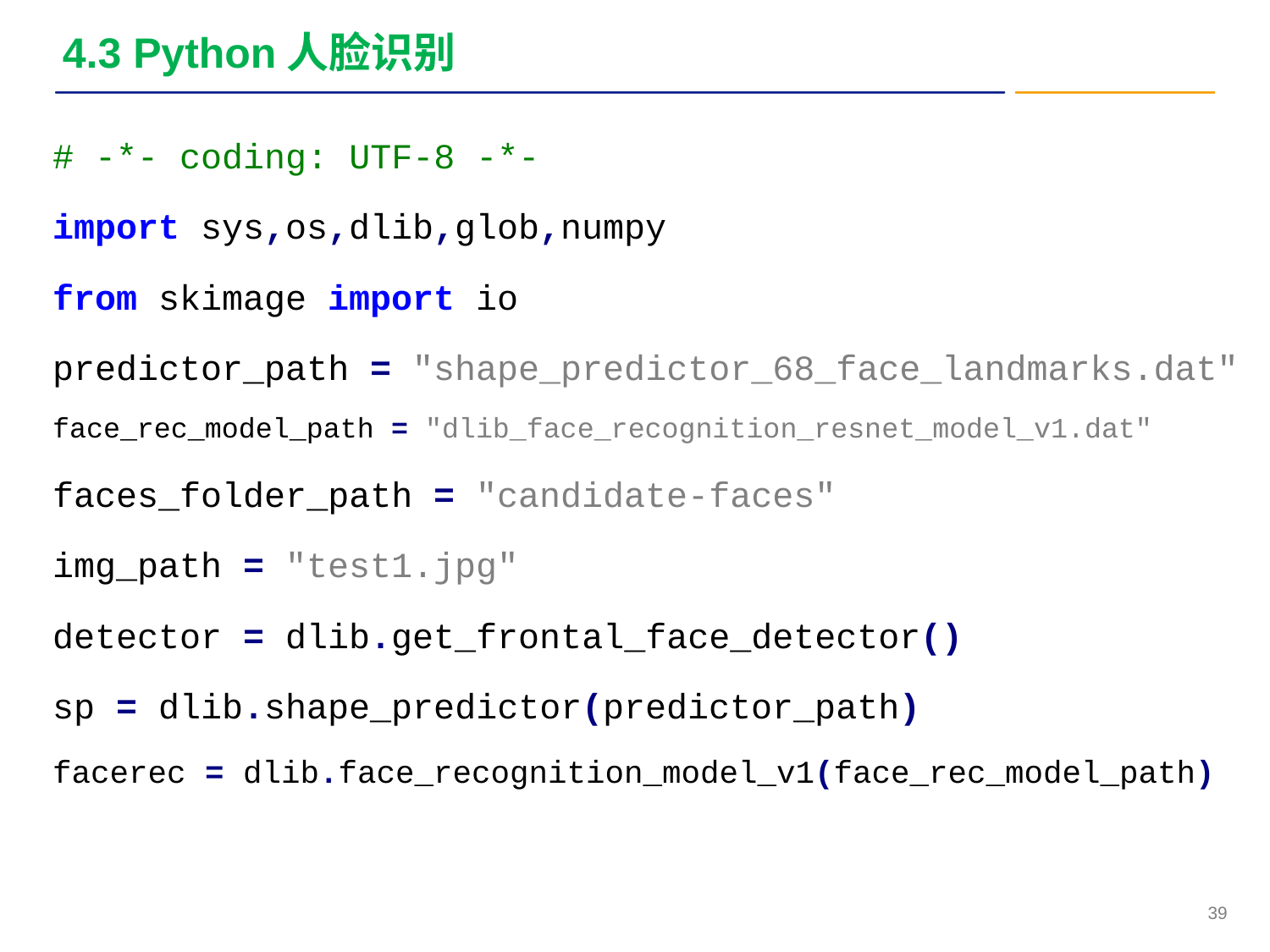

# 4.3 Python人脸识别
# -*- coding: UTF-8 -*-
import sys,os,dlib,glob,numpy
from skimage import io
predictor_path = "shape_predictor_68_face_landmarks.dat"
face_rec_model_path = "dlib_face_recognition_resnet_model_v1.dat"
faces_folder_path = "candidate-faces"
img_path = "test1.jpg"
detector = dlib.get_frontal_face_detector()
sp = dlib.shape_predictor(predictor_path)
facerec = dlib.face_recognition_model_v1(face_rec_model_path)